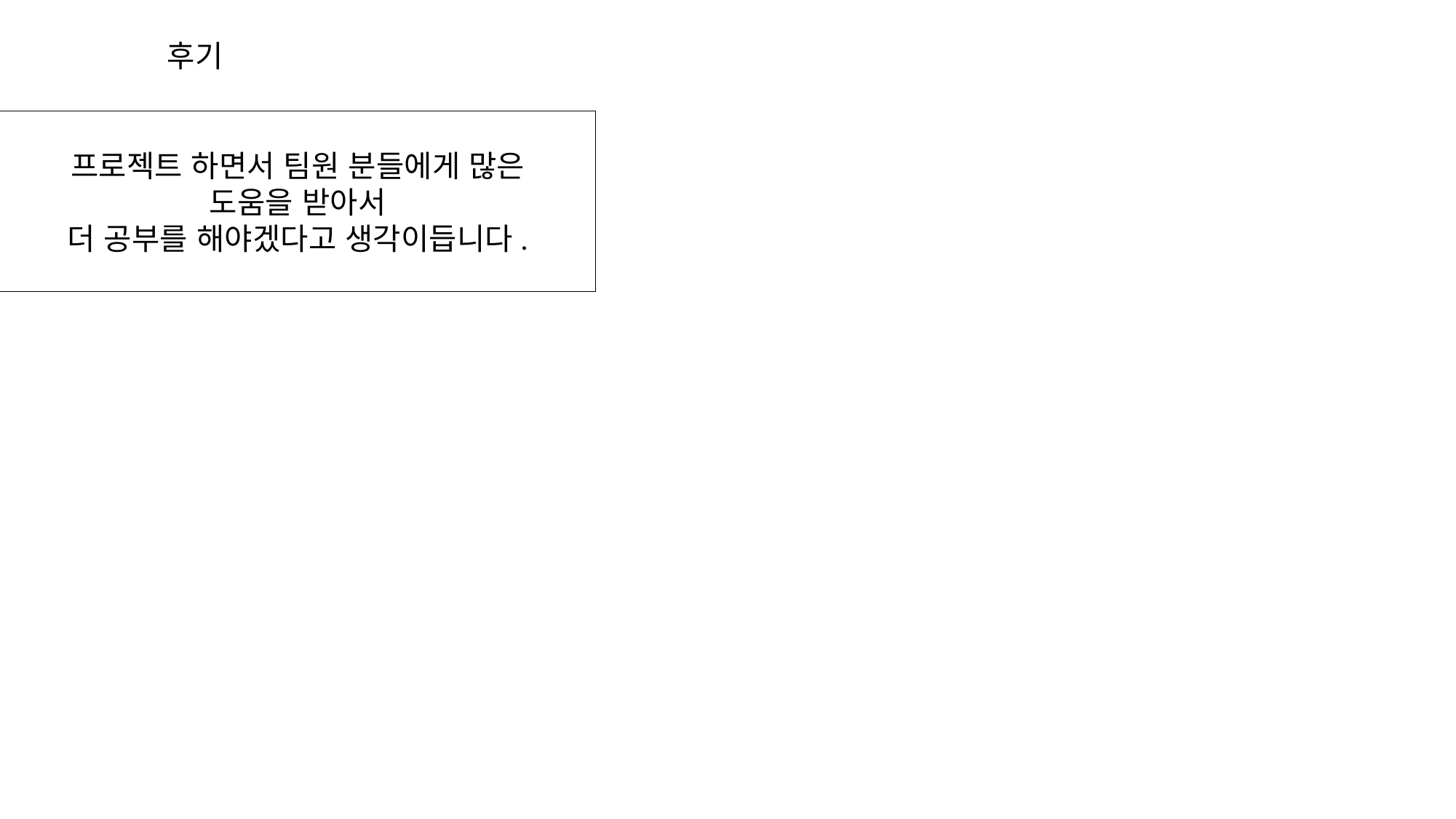

# 후기
프로젝트 하면서 팀원 분들에게 많은
도움을 받아서
더 공부를 해야겠다고 생각이듭니다.